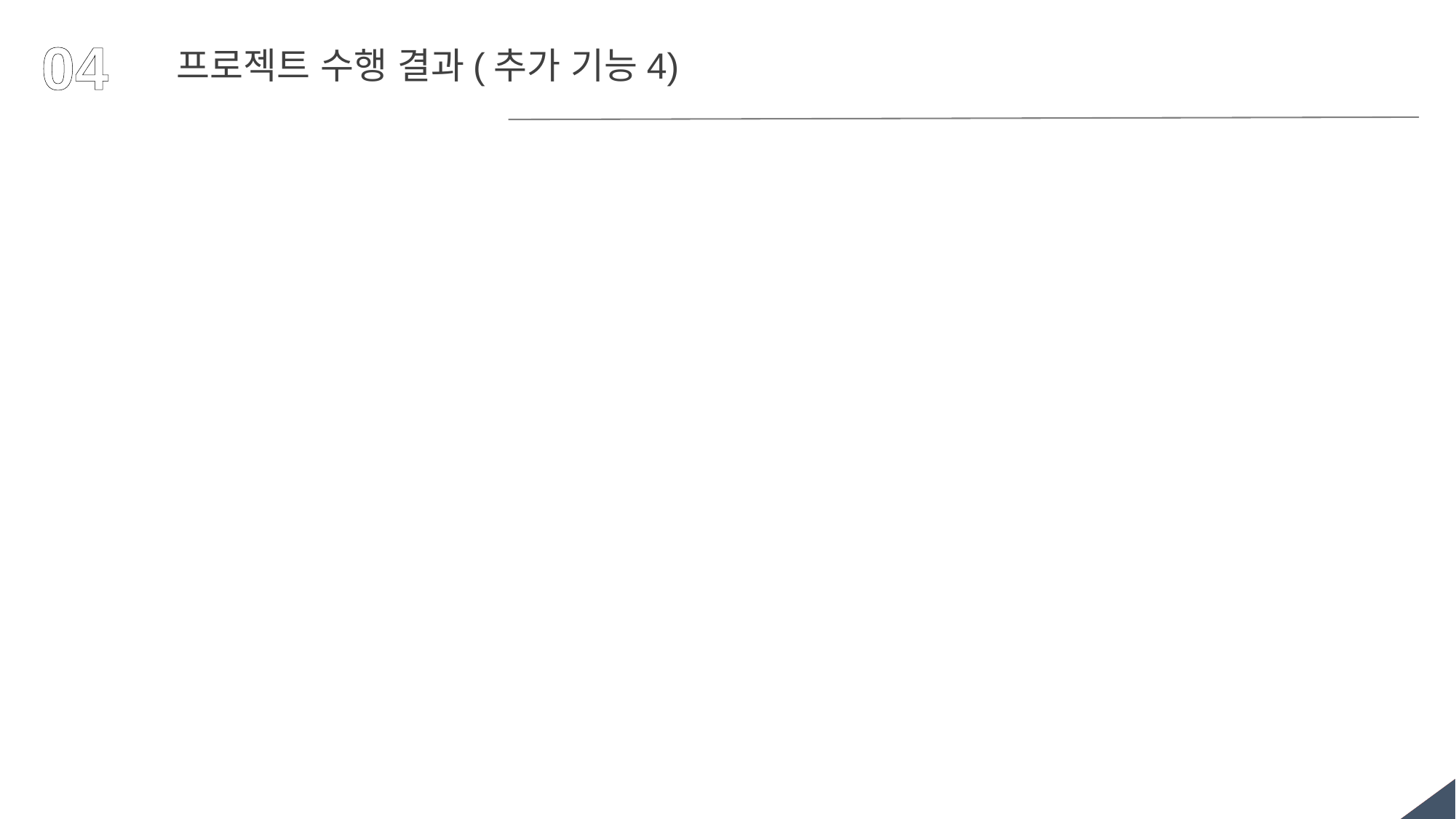

04
프로젝트 수행 결과(추가 기능4)
수정하는 구간에서 수정되는 부분이 없도록 중복제거 및  정렬 기능추가